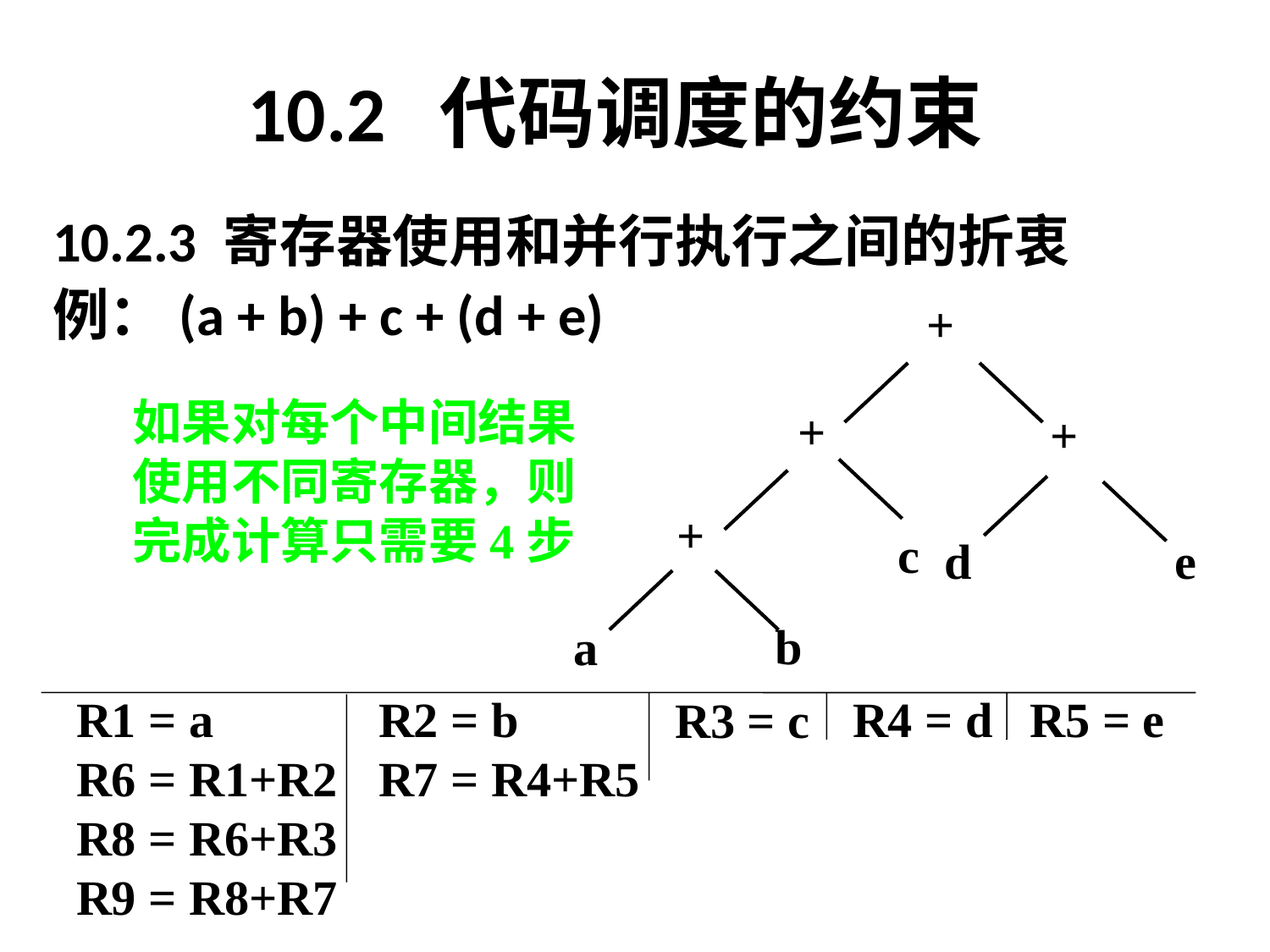

# 10.2  代码调度的约束
10.2.3 寄存器使用和并行执行之间的折衷
例：(a + b) + c + (d + e)

+

+
+

+
c
d
e

b
a
	如果对每个中间结果使用不同寄存器，则完成计算只需要4步
R1 = a
R6 = R1+R2
R8 = R6+R3
R9 = R8+R7
R2 = b
R7 = R4+R5
R4 = d
R5 = e
R3 = c